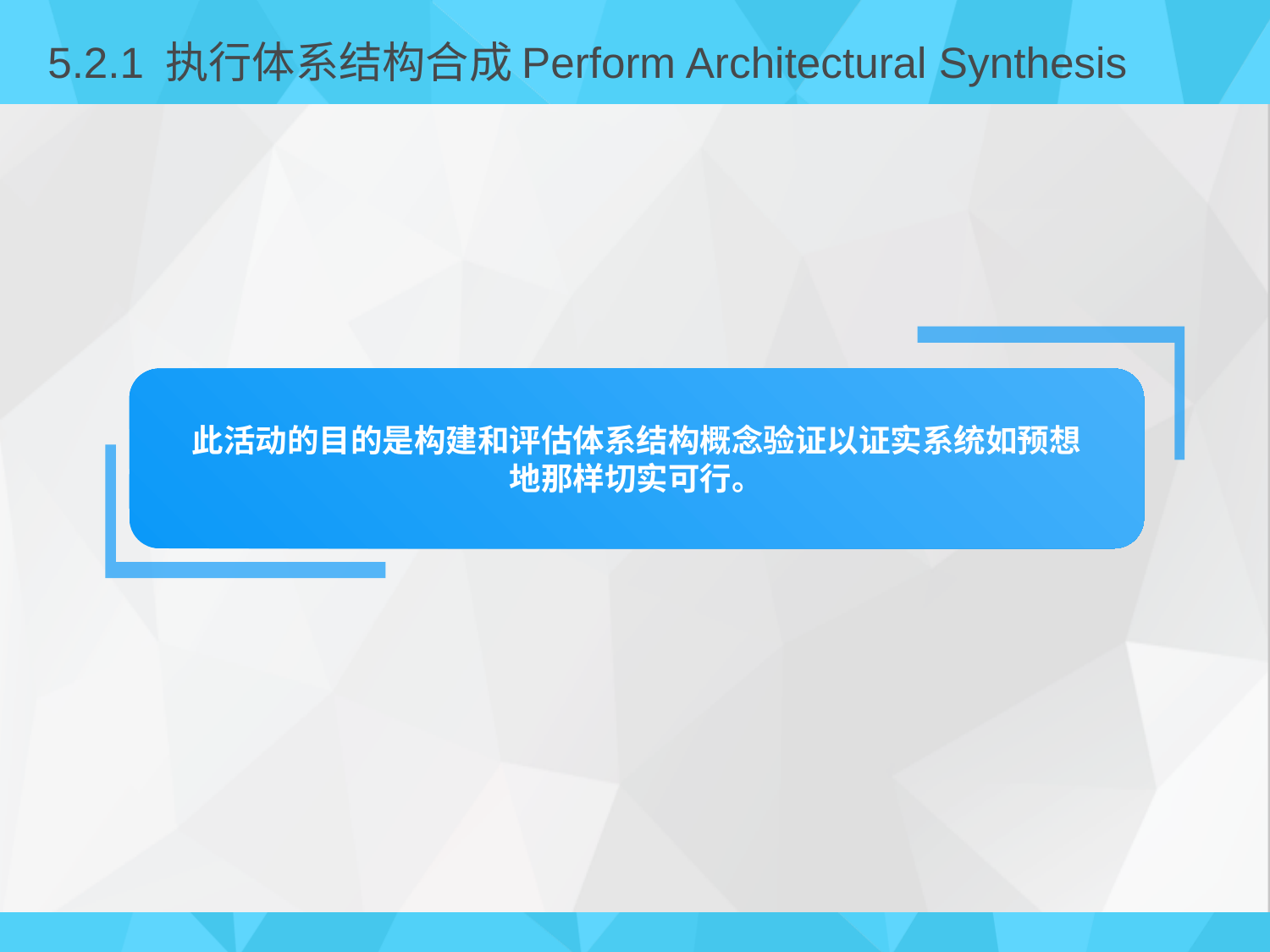

# 5.2.1 执行体系结构合成Perform Architectural Synthesis

此活动的目的是构建和评估体系结构概念验证以证实系统如预想
地那样切实可行。